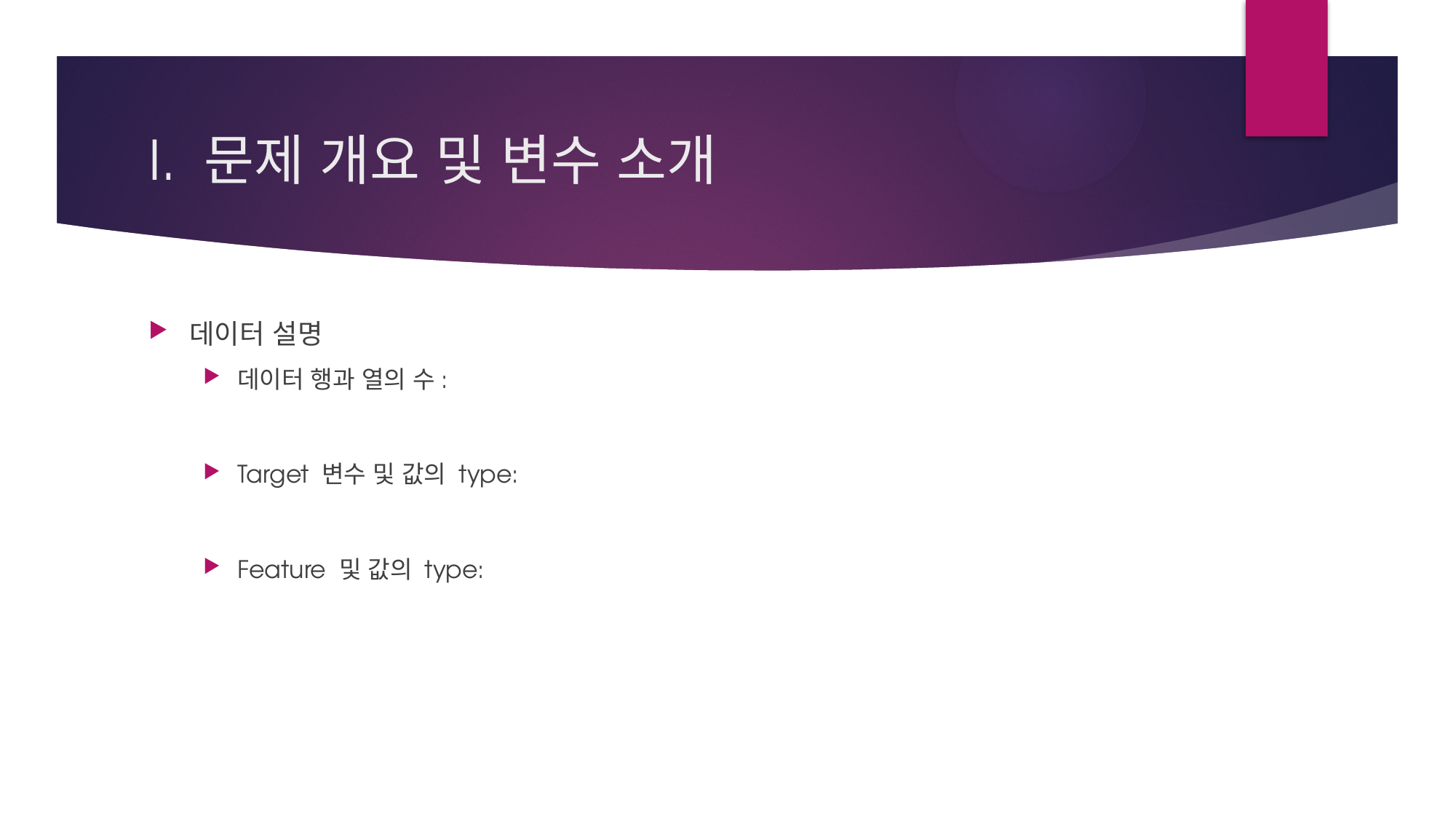

# I. 문제 개요 및 변수 소개
데이터 설명
데이터 행과 열의 수:

Target 변수 및 값의 type:

Feature 및 값의 type: